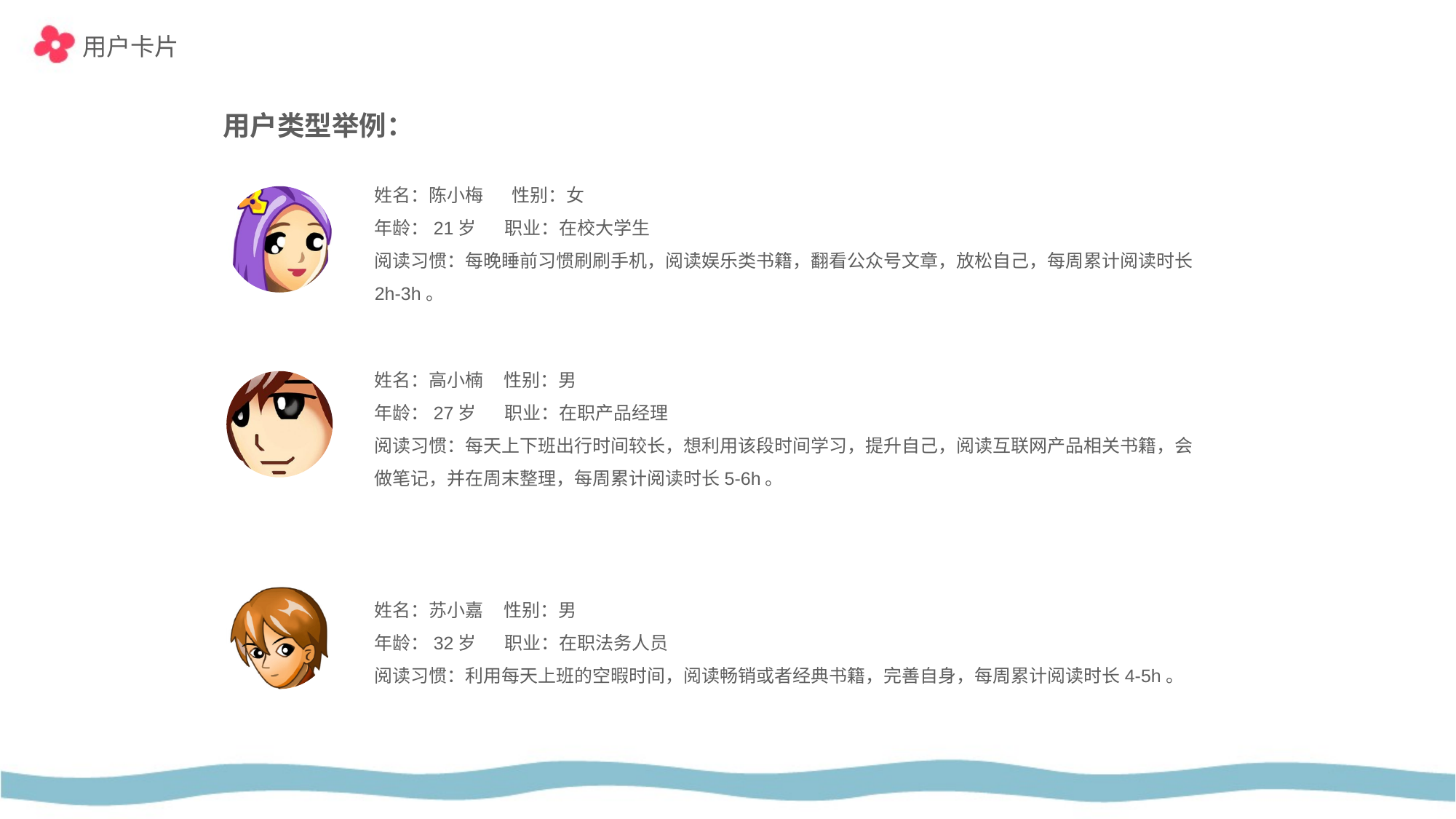

用户卡片
用户类型举例：
姓名：陈小梅       性别：女
年龄：21岁       职业：在校大学生
阅读习惯：每晚睡前习惯刷刷手机，阅读娱乐类书籍，翻看公众号文章，放松自己，每周累计阅读时长2h-3h。

姓名：高小楠     性别：男
年龄：27岁       职业：在职产品经理
阅读习惯：每天上下班出行时间较长，想利用该段时间学习，提升自己，阅读互联网产品相关书籍，会做笔记，并在周末整理，每周累计阅读时长5-6h。

姓名：苏小嘉     性别：男
年龄：32岁       职业：在职法务人员
阅读习惯：利用每天上班的空暇时间，阅读畅销或者经典书籍，完善自身，每周累计阅读时长4-5h。